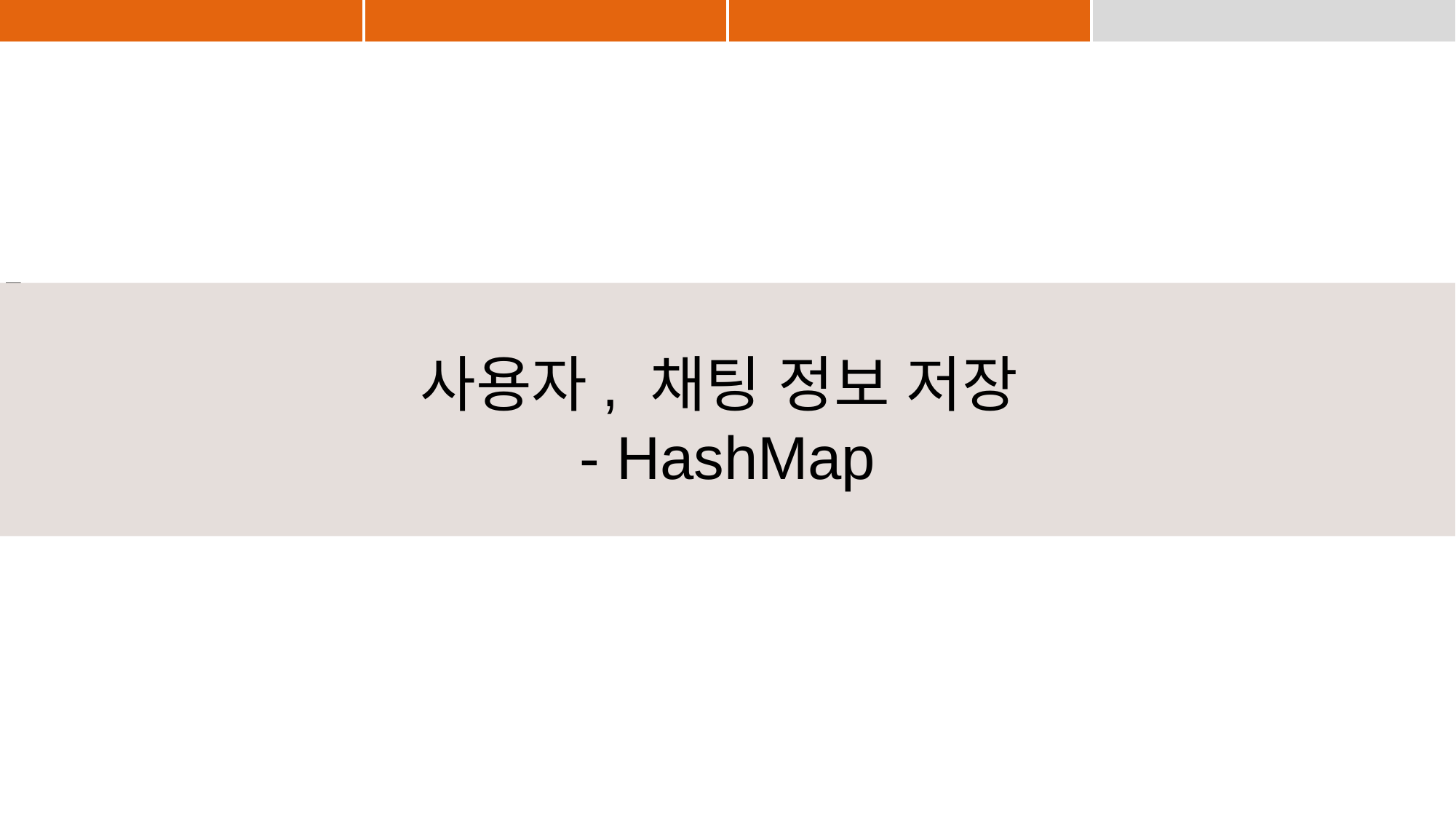

|  |  |  |  |
| --- | --- | --- | --- |

사용자, 채팅 정보 저장
- HashMap